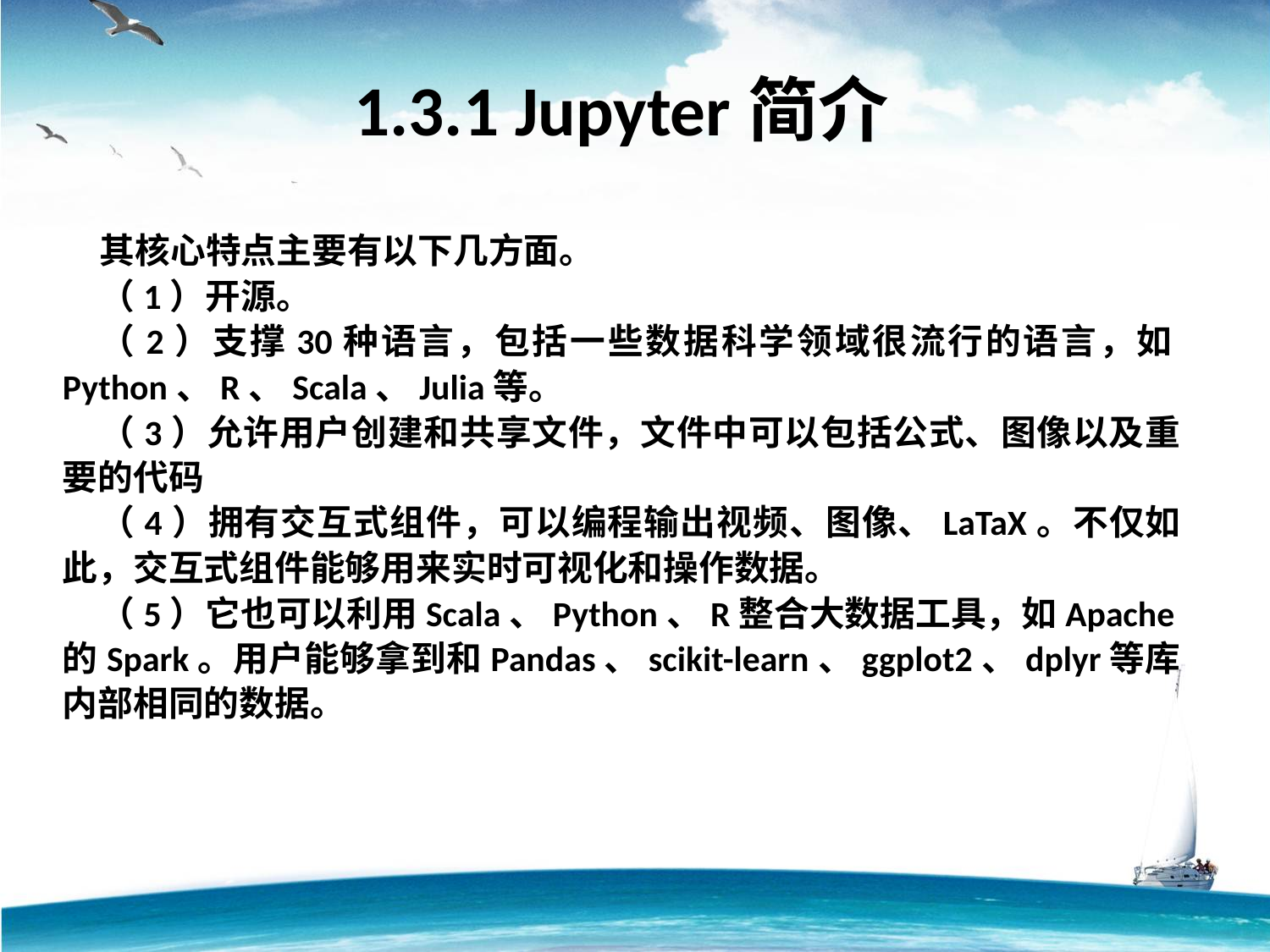

1.3.1 Jupyter简介
其核心特点主要有以下几方面。
（1）开源。
（2）支撑30种语言，包括一些数据科学领域很流行的语言，如Python、R、Scala、Julia等。
（3）允许用户创建和共享文件，文件中可以包括公式、图像以及重要的代码
（4）拥有交互式组件，可以编程输出视频、图像、LaTaX。不仅如此，交互式组件能够用来实时可视化和操作数据。
（5）它也可以利用Scala、Python、R整合大数据工具，如Apache的Spark。用户能够拿到和Pandas、scikit-learn、ggplot2、dplyr等库内部相同的数据。
TEXT  add here
TEXT  add here
TEXT  add here
TEXT  add here
TEXT  add here
TEXT  add here